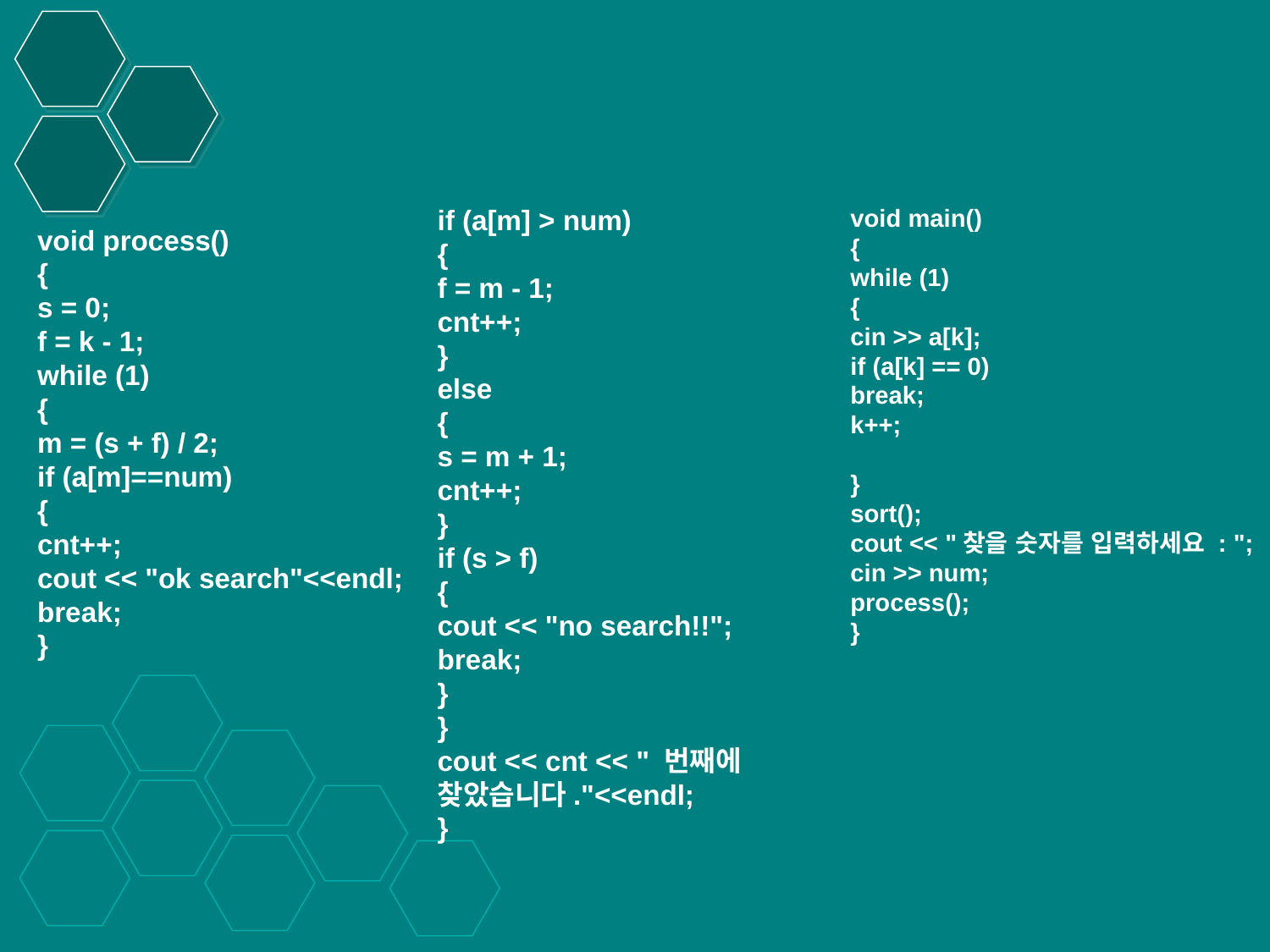

if (a[m] > num)
{
f = m - 1;
cnt++;
}
else
{
s = m + 1;
cnt++;
}
if (s > f)
{
cout << "no search!!";
break;
}
}
cout << cnt << " 번째에 찾았습니다."<<endl;
}

void main()
{
while (1)
{
cin >> a[k];
if (a[k] == 0)
break;
k++;

}
sort();
cout << "찾을 숫자를 입력하세요 : ";
cin >> num;
process();
}
void process()
{
s = 0;
f = k - 1;
while (1)
{
m = (s + f) / 2;
if (a[m]==num)
{
cnt++;
cout << "ok search"<<endl;
break;
}